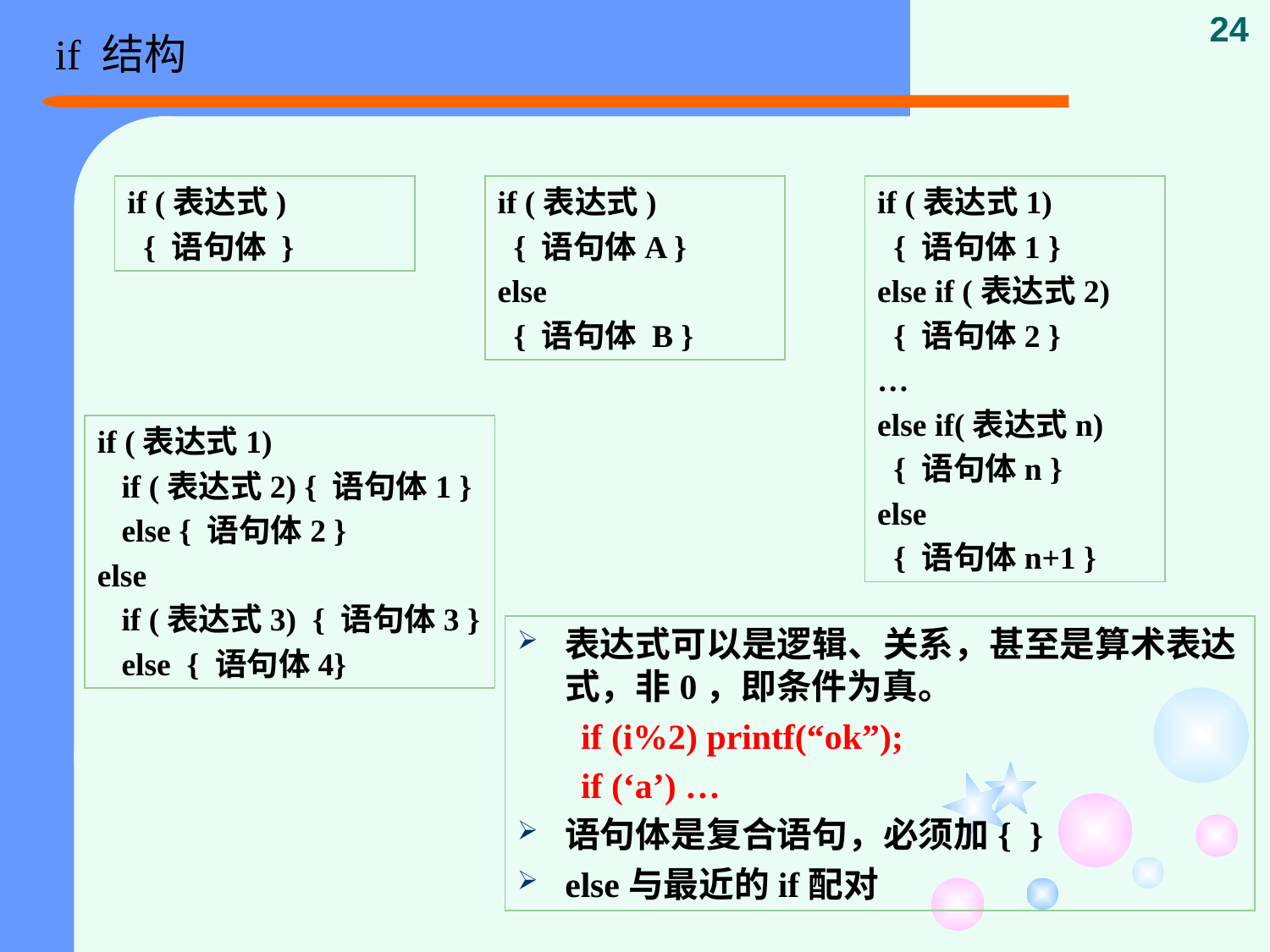

if 结构
24
if (表达式)
  { 语句体 }
if (表达式)
  { 语句体A }
else
  { 语句体 B }
if (表达式1)
  { 语句体1 }
else if (表达式2)
  { 语句体2 }
…
else if(表达式n)
  { 语句体n }
else
  { 语句体n+1 }
if (表达式1)
   if (表达式2) { 语句体1 }
   else { 语句体2 }
else
   if (表达式3)  { 语句体3 }
   else  { 语句体4}
表达式可以是逻辑、关系，甚至是算术表达式，非0，即条件为真。
if (i%2) printf(“ok”);
if (‘a’) …
语句体是复合语句，必须加{  }
else与最近的if配对